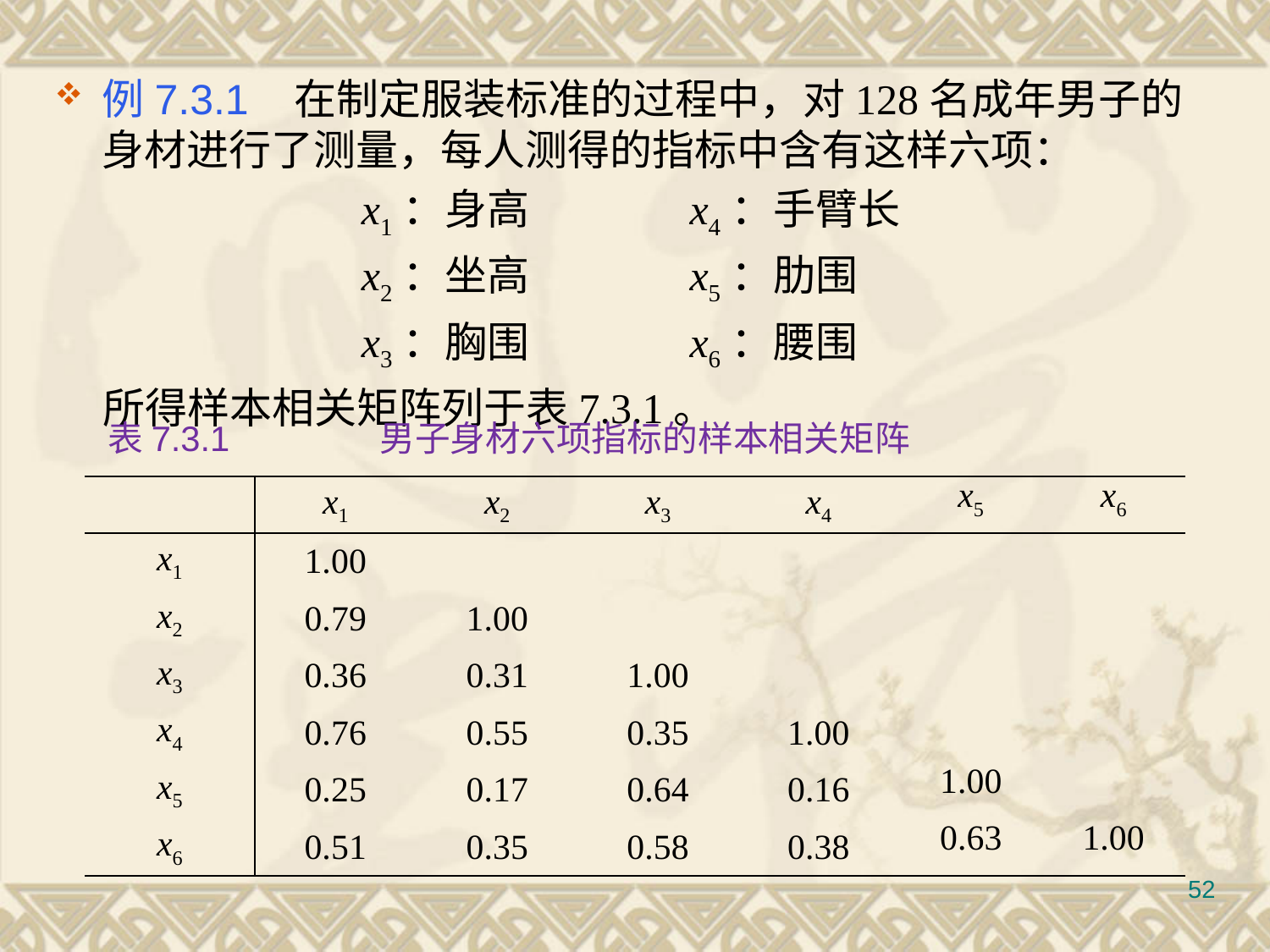

例7.3.1   在制定服装标准的过程中，对128名成年男子的身材进行了测量，每人测得的指标中含有这样六项：
		     x1：身高		x4：手臂长
		     x2：坐高		x5：肋围
		     x3：胸围		x6：腰围
    所得样本相关矩阵列于表7.3.1。
#
表7.3.1		 男子身材六项指标的样本相关矩阵
|  | x1 | x2 | x3 | x4 | x5 | x6 |
| --- | --- | --- | --- | --- | --- | --- |
| x1 | 1.00 |  |  |  |  |  |
| x2 | 0.79 | 1.00 |  |  |  |  |
| x3 | 0.36 | 0.31 | 1.00 |  |  |  |
| x4 | 0.76 | 0.55 | 0.35 | 1.00 |  |  |
| x5 | 0.25 | 0.17 | 0.64 | 0.16 | 1.00 |  |
| x6 | 0.51 | 0.35 | 0.58 | 0.38 | 0.63 | 1.00 |
52